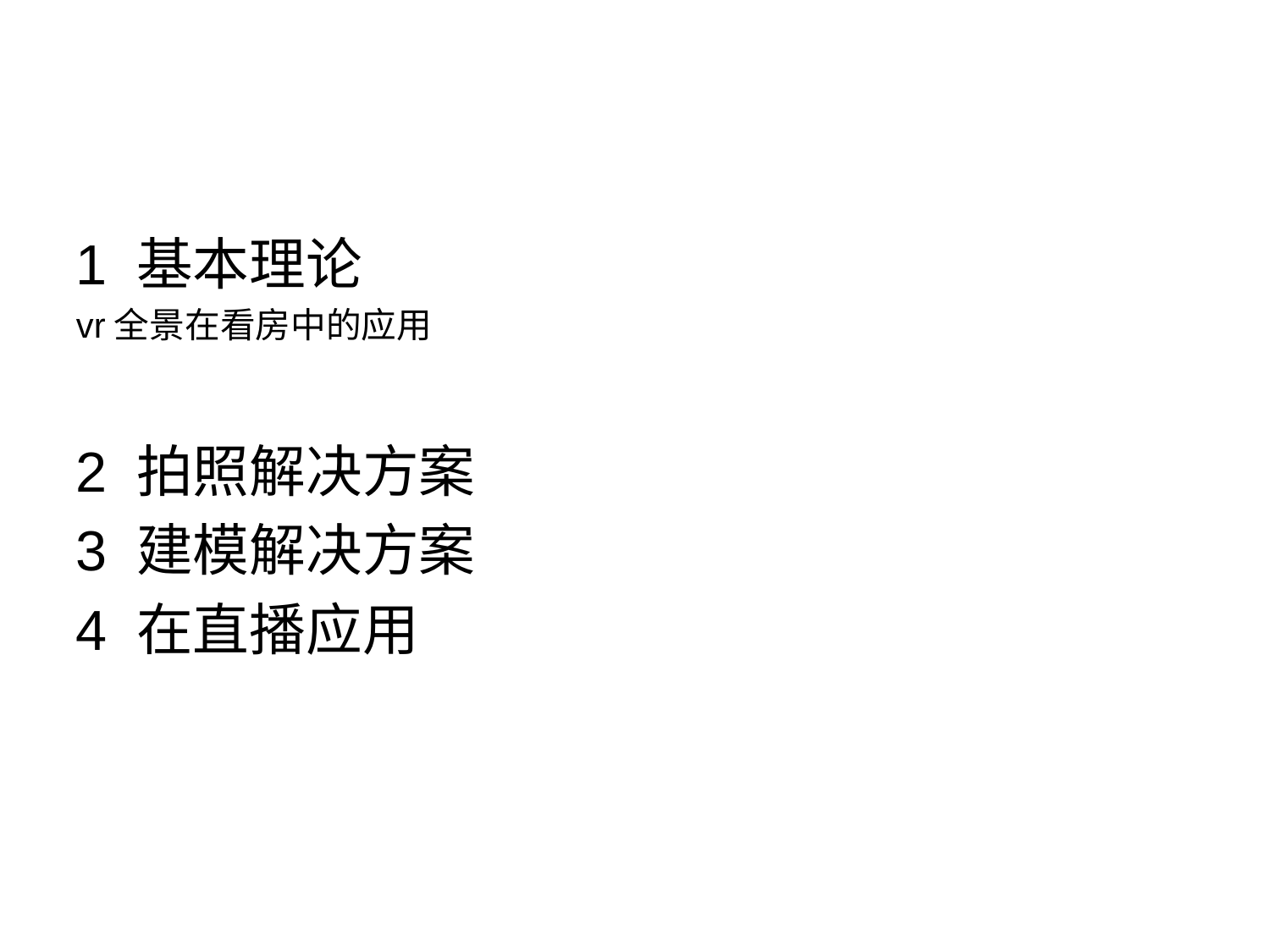

#
1 基本理论
vr全景在看房中的应用

2 拍照解决方案
3 建模解决方案
4 在直播应用